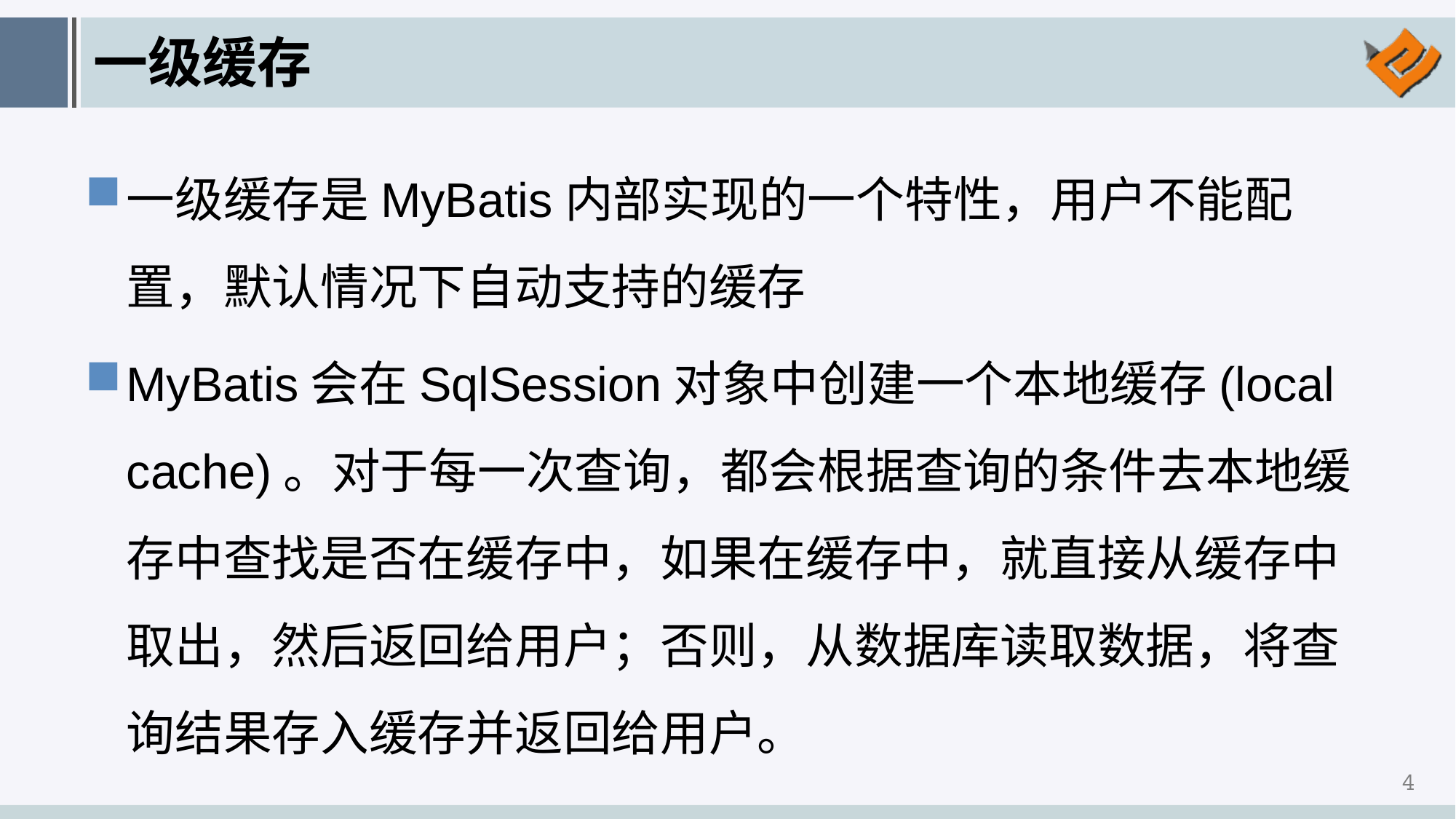

# 一级缓存
一级缓存是MyBatis内部实现的一个特性，用户不能配置，默认情况下自动支持的缓存
MyBatis会在SqlSession对象中创建一个本地缓存(local cache)。对于每一次查询，都会根据查询的条件去本地缓存中查找是否在缓存中，如果在缓存中，就直接从缓存中取出，然后返回给用户；否则，从数据库读取数据，将查询结果存入缓存并返回给用户。